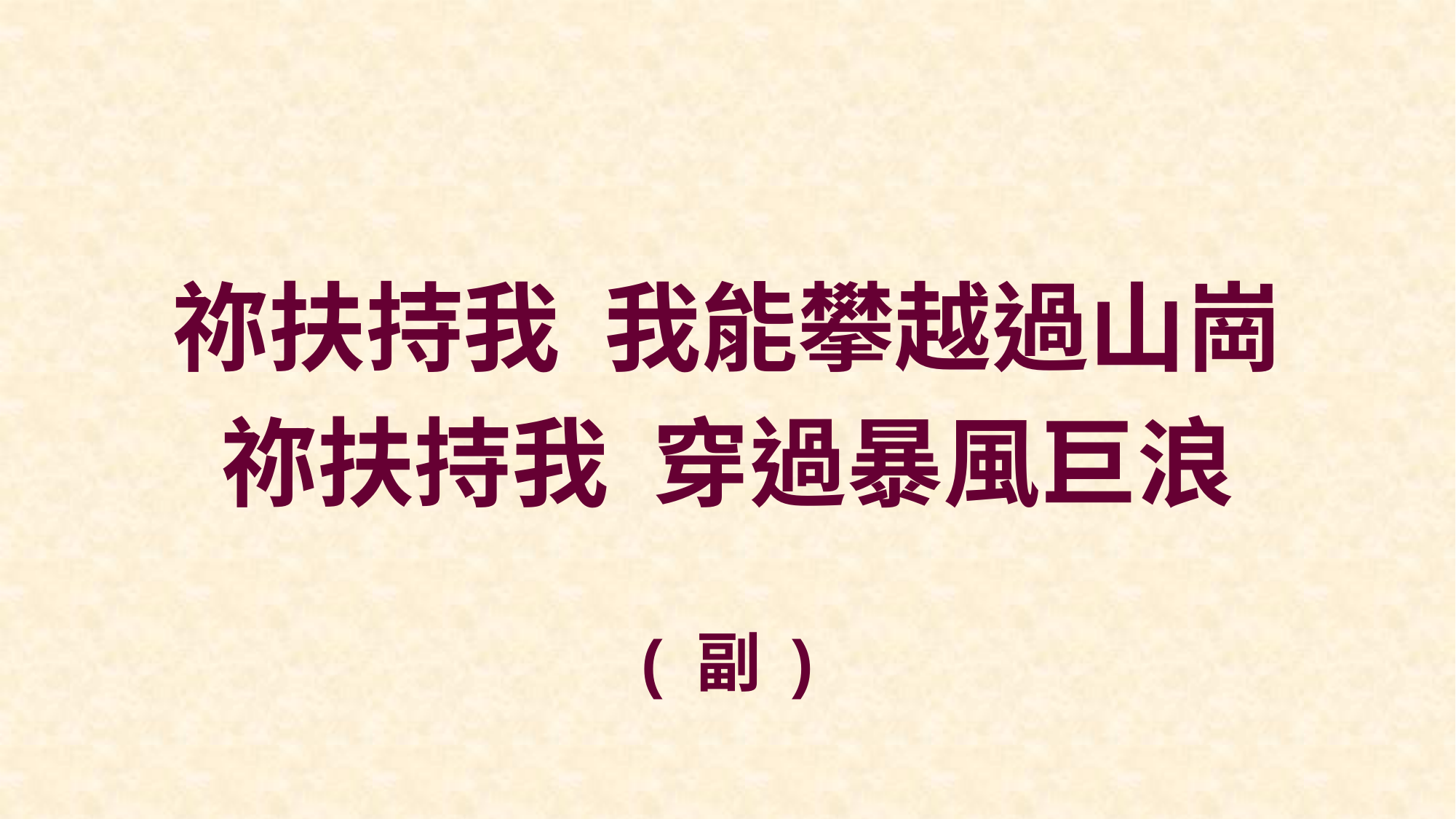

祢扶持我  我能攀越過山崗
祢扶持我  穿過暴風巨浪
( 副 )